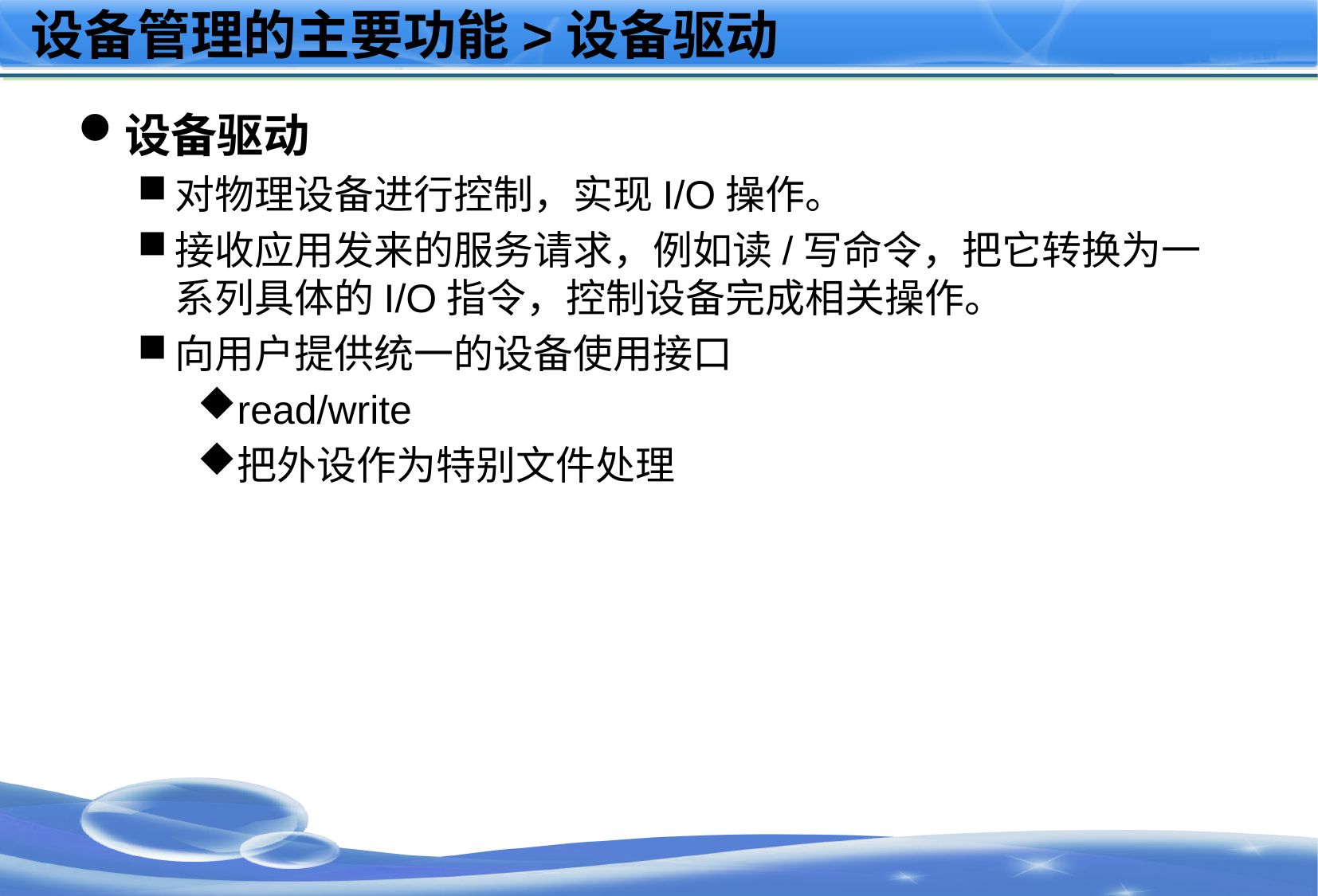

# 设备管理的主要功能>设备驱动
设备驱动
对物理设备进行控制，实现I/O操作。
接收应用发来的服务请求，例如读/写命令，把它转换为一系列具体的I/O指令，控制设备完成相关操作。
向用户提供统一的设备使用接口
read/write
把外设作为特别文件处理